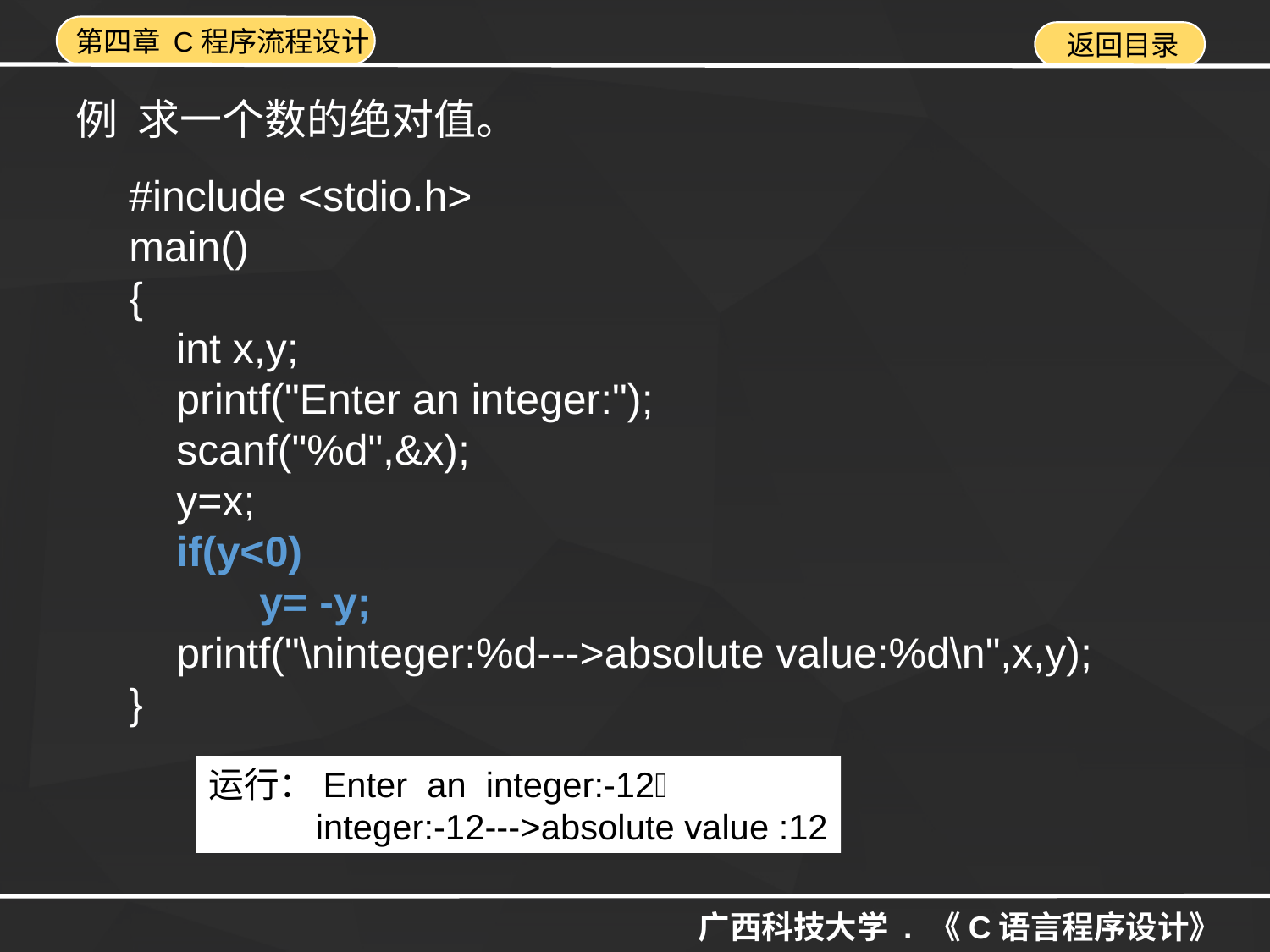

例  求一个数的绝对值。
#include <stdio.h>
main()
{
    int x,y;
    printf("Enter an integer:");
    scanf("%d",&x);
    y=x;
    if(y<0)
           y= -y;
    printf("\ninteger:%d--->absolute value:%d\n",x,y);
}
运行：Enter  an  integer:-12↵
           integer:-12--->absolute value :12